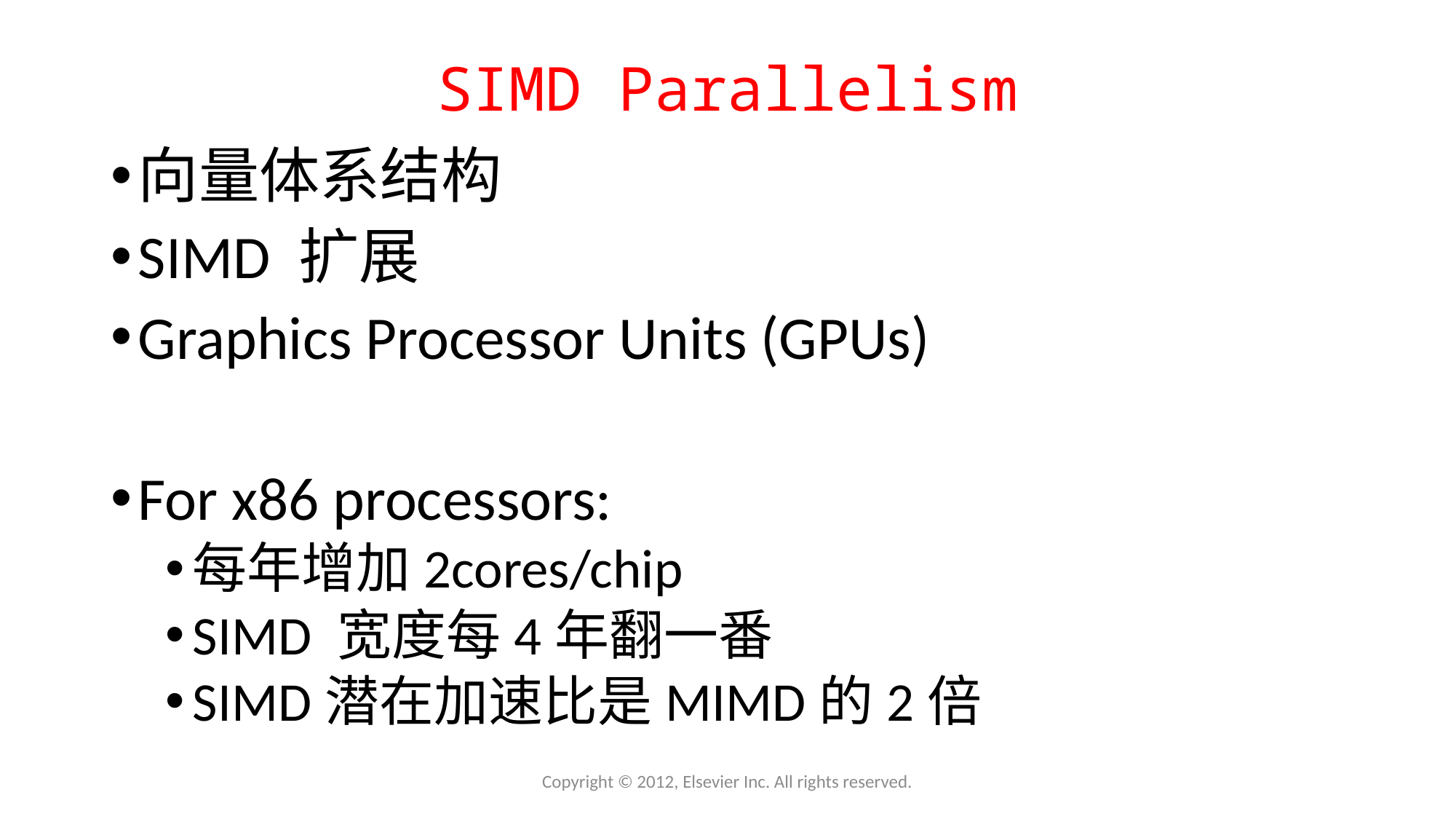

# SIMD Parallelism
向量体系结构
SIMD 扩展
Graphics Processor Units (GPUs)

For x86 processors:
每年增加2cores/chip
SIMD 宽度每4年翻一番
SIMD潜在加速比是MIMD的2倍
Copyright © 2012, Elsevier Inc. All rights reserved.